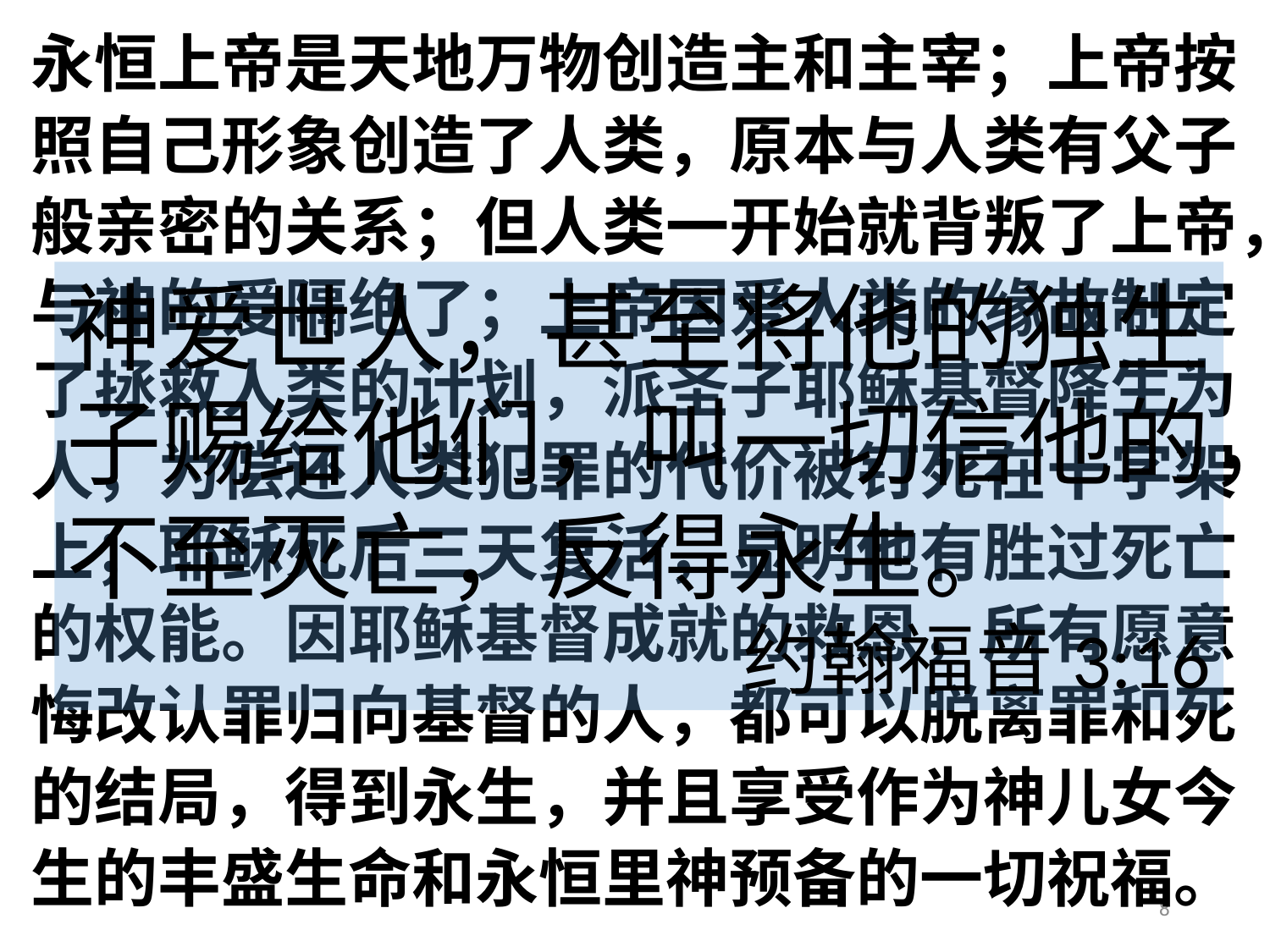

永恒上帝是天地万物创造主和主宰；上帝按照自己形象创造了人类，原本与人类有父子般亲密的关系；但人类一开始就背叛了上帝，与神的爱隔绝了；上帝因爱人类的缘故制定了拯救人类的计划，派圣子耶稣基督降生为人，为偿还人类犯罪的代价被钉死在十字架上；耶稣死后三天复活，显明他有胜过死亡的权能。因耶稣基督成就的救恩，所有愿意悔改认罪归向基督的人，都可以脱离罪和死的结局，得到永生，并且享受作为神儿女今生的丰盛生命和永恒里神预备的一切祝福。
神爱世人，甚至将他的独生子赐给他们，叫一切信他的，不至灭亡，反得永生。
约翰福音3:16
8